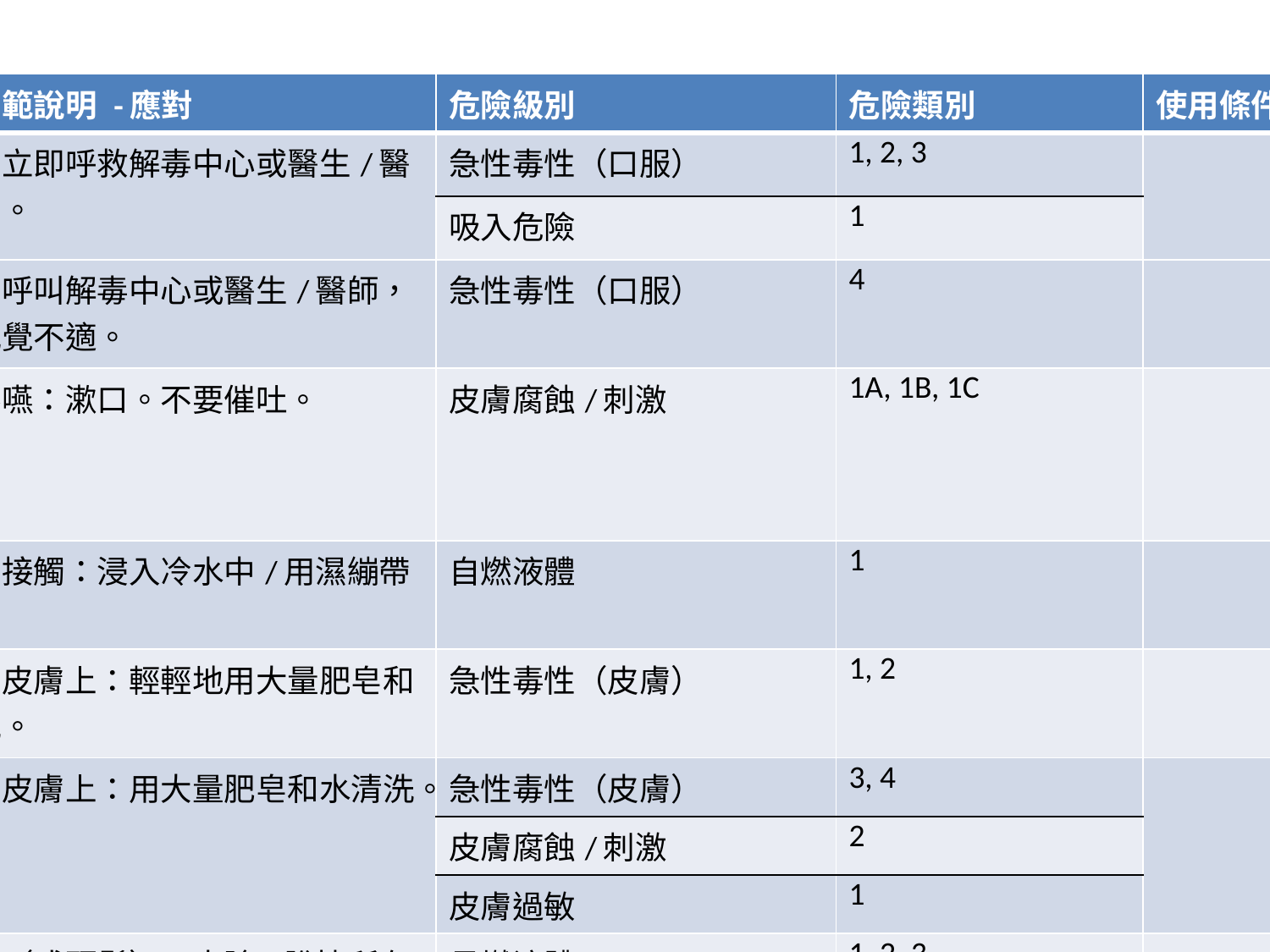

| P - 代碼 | 一般防範說明 -應對 | 危險級別 | 危險類別 | 使用條件 |
| --- | --- | --- | --- | --- |
| P301 + P310 | 食入：立即呼救解毒中心或醫生/醫師求助。 | 急性毒性（口服） | 1, 2, 3 |  |
|  |  | 吸入危險 | 1 |  |
| P301 + P312 | 食入：呼叫解毒中心或醫生/醫師，如果感覺不適。 | 急性毒性（口服） | 4 |  |
| P301 + P330 + P331 | 如誤吞嚥：漱口。不要催吐。 | 皮膚腐蝕/刺激 | 1A, 1B, 1C |  |
| P302 + P334 | 如皮膚接觸：浸入冷水中/用濕繃帶包紮。 | 自燃液體 | 1 |  |
| P302 + P350 | 如果在皮膚上：輕輕地用大量肥皂和水清洗。 | 急性毒性（皮膚） | 1, 2 |  |
| P302 + P352 | 如果在皮膚上：用大量肥皂和水清洗。 | 急性毒性（皮膚） | 3, 4 |  |
|  |  | 皮膚腐蝕/刺激 | 2 |  |
|  |  | 皮膚過敏 | 1 |  |
| P303 + P361 + P353 | 如皮膚（或頭髮）：去除/脫掉所有沾染的衣服。用水沖洗皮膚/淋浴。 | 易燃液體 | 1, 2, 3 |  |
|  |  | 皮膚腐蝕/刺激 | 1A, 1B, 1C |  |
| P304 + P340 | 如吸入：將患者轉移到空氣新鮮處，休息，呼吸舒暢的姿勢。 | 急性毒性（吸入） | 1, 2, 3, 4 |  |
|  |  | 皮膚腐蝕/刺激 | 1A, 1B, 1C |  |
|  |  | 特異性靶器官系統毒性 - 單次接觸;（呼吸道刺激） | 3 |  |
|  |  | 特異性靶器官系統毒性 - 單次接觸;（麻醉） | 3 |  |
| P304 + P341 | 如誤吸入：如呼吸困難，將受害人轉移到空氣新鮮處，休息，呼吸舒暢的姿勢。 | 呼吸道過敏 | 1 |  |
| P305 + P351 + P338 | 如進入眼睛：用水小心沖洗幾分鐘。如果存在的話，容易做摘掉隱形眼鏡。繼續沖洗。 | 皮膚腐蝕/刺激 | 1A, 1B, 1C |  |
|  |  | 嚴重眼損傷/眼刺激 | 1, 2 |  |
| P306 + P360 | 如濺到衣服上：然後脫掉衣服立即沖洗受污染的衣服和皮膚用大量的水。 | 氧化性液體 | 1 |  |
|  |  | 氧化性固體 | 1 |  |
| P307 + P311 | 如接觸到：呼叫解毒中心或醫生/醫師求助。 | 特異性靶器官系統毒性 - 單次暴露 | 1 |  |
| P308 + P313 | 如接觸到或有疑慮：求醫/就診。 | 生殖細胞突變 | 1A, 1B, 2 |  |
|  |  | 致癌性 | 1A, 1B, 2 |  |
|  |  | 生殖毒性 | 1A, 1B, 2 |  |
|  |  | 生殖毒性 | 對影響或通過哺乳 |  |
| P309 + P311 | 如接觸到或感覺不適：呼叫解毒中心或醫生/醫師求助。 | 特異性靶器官系統毒性 - 單次暴露 | 2 |  |
| P332 + P313 | 如發生皮膚刺激：求醫/就診。 | 皮膚腐蝕/刺激 | 2 |  |
| P333 + P313 | 如果皮膚刺激或皮疹：求醫/就診。 | 皮膚過敏 | 1 |  |
| P335 + P334 | 刷掉皮膚的細小顆粒。浸入冷水中/用濕繃帶包紮。 | 自燃固體 | 1 |  |
|  |  | 化學物質，與水接觸後產生易燃氣體 | 1, 2 |  |
| P337 + P313 | 如果眼睛刺激持續：求醫/就診。 | 嚴重眼損傷/眼刺激 | 2 |  |
| P342 + P311 | 如有呼吸系統病症：呼叫解毒中心或醫生/醫師求助。 | 呼吸道過敏 | 1 |  |
| P370 + P376 | 在發生火災時：停止洩漏，如果安全的話。 | 氧化性氣體 | 1 |  |
| P370 + P378 | 在發生火災時：使用......滅火。 | 易燃液體 | 1, 2, 3 |  |
|  |  | 易燃固體 | 1, 2 |  |
|  |  | 自身反應性化學品 | 類型 A, B, C, D, E, F |  |
|  |  | 自燃液體 | 1 |  |
|  |  | 自燃固體 | 1 |  |
|  |  | 化學物質，與水接觸後產生易燃氣體 | 1, 2, 3 |  |
|  |  | 氧化性液體 | 1, 2, 3 |  |
|  |  | 氧化性固體 | 1, 2, 3 |  |
| P370 + P380 | 在發生火災時：撤離現場。 | 爆炸品 | 類別 1.1, 1.2, 1.3, 1.4, 1.5 |  |
| P370 + P380 + P375 | 在發生火災時：撤離現場。遠程撲滅火災，由於爆炸的危險。 | 自身反應性化學品 | 類型 A, B |  |
| P371 + P380 + P375 | 在發生大火和大量：撤離現場。遠程撲滅火災，由於爆炸的危險。 | 氧化性液體 | 1 |  |
|  |  | 氧化性固體 | 1 |  |